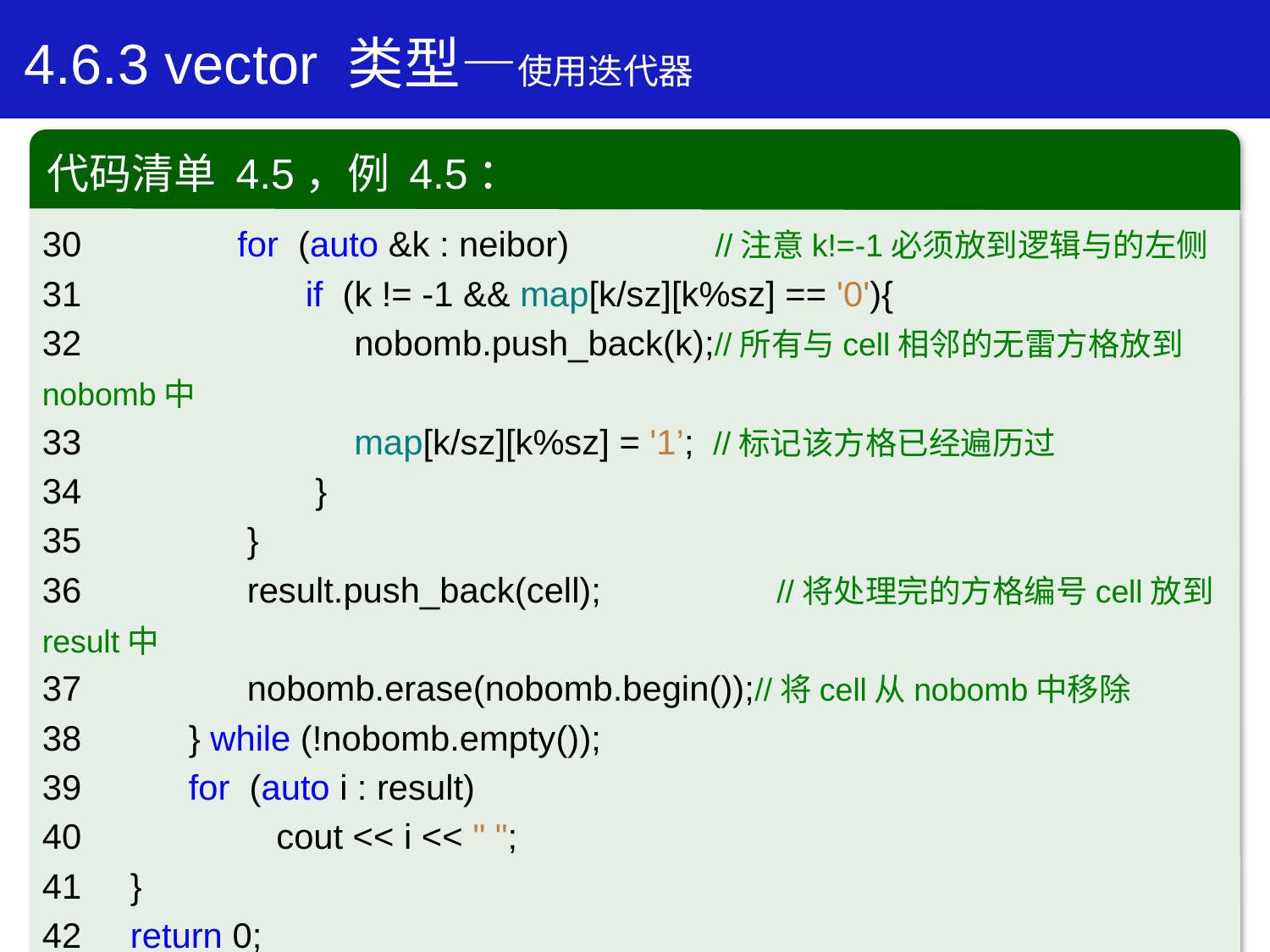

4.6.3 vector 类型—使用迭代器
代码清单 4.5，例 4.5：
30                for  (auto &k : neibor)               //注意k!=-1必须放到逻辑与的左侧
31                       if  (k != -1 && map[k/sz][k%sz] == '0'){
32                            nobomb.push_back(k);//所有与cell相邻的无雷方格放到nobomb中
33                            map[k/sz][k%sz] = '1’;  //标记该方格已经遍历过
34                        }
35                 }
36                 result.push_back(cell);                  //将处理完的方格编号cell放到result中
37                 nobomb.erase(nobomb.begin());//将cell从nobomb中移除
38           } while (!nobomb.empty());
39           for  (auto i : result)
40                    cout << i << " ";
41     }
42     return 0;
43     }
105